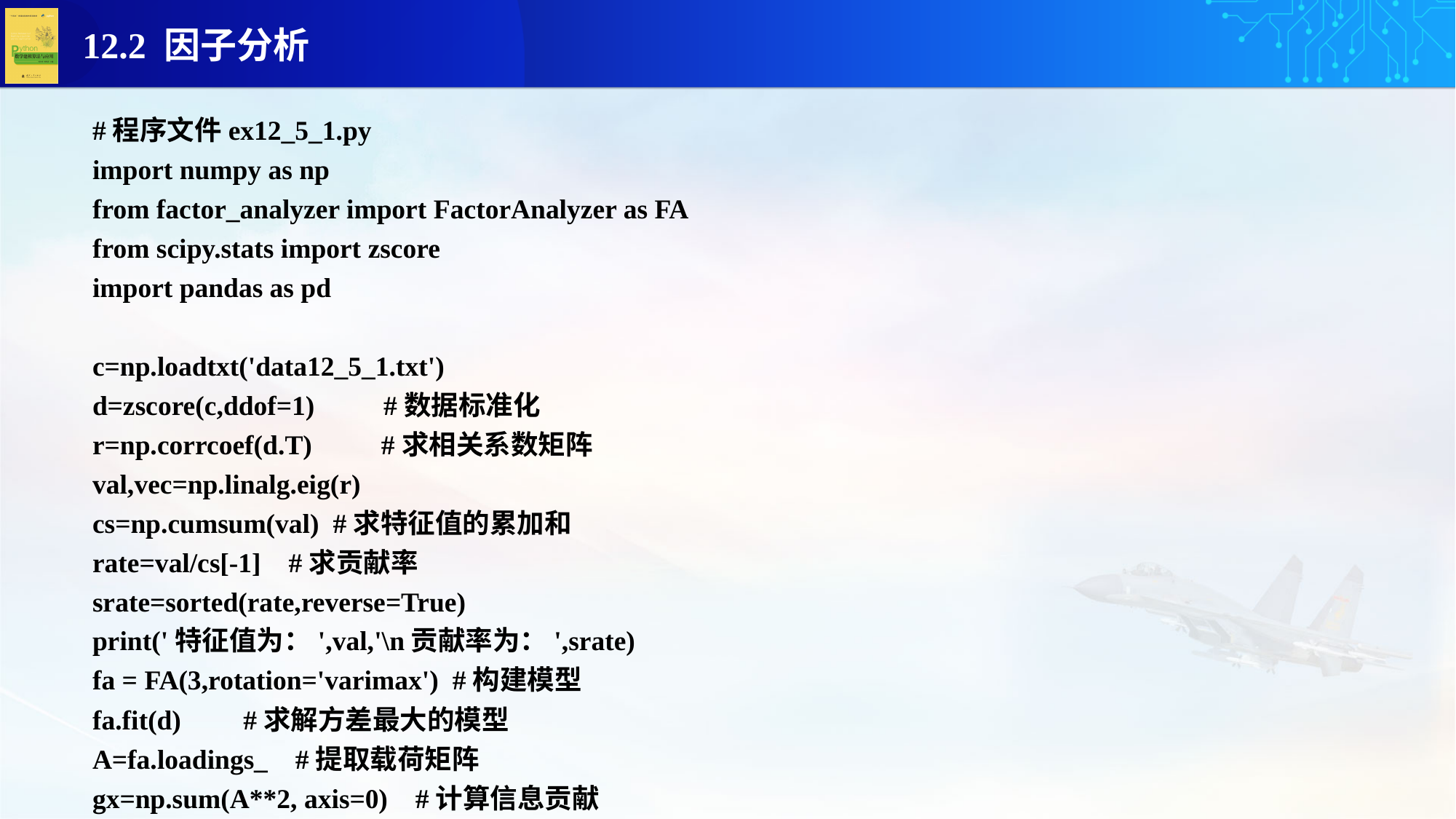

#程序文件ex12_5_1.py
import numpy as np
from factor_analyzer import FactorAnalyzer as FA
from scipy.stats import zscore
import pandas as pd

c=np.loadtxt('data12_5_1.txt')
d=zscore(c,ddof=1)          #数据标准化
r=np.corrcoef(d.T)          #求相关系数矩阵
val,vec=np.linalg.eig(r)
cs=np.cumsum(val)  #求特征值的累加和
rate=val/cs[-1]    #求贡献率
srate=sorted(rate,reverse=True)
print('特征值为：',val,'\n贡献率为：',srate)
fa = FA(3,rotation='varimax')  #构建模型
fa.fit(d)         #求解方差最大的模型
A=fa.loadings_    #提取载荷矩阵
gx=np.sum(A**2, axis=0)    #计算信息贡献